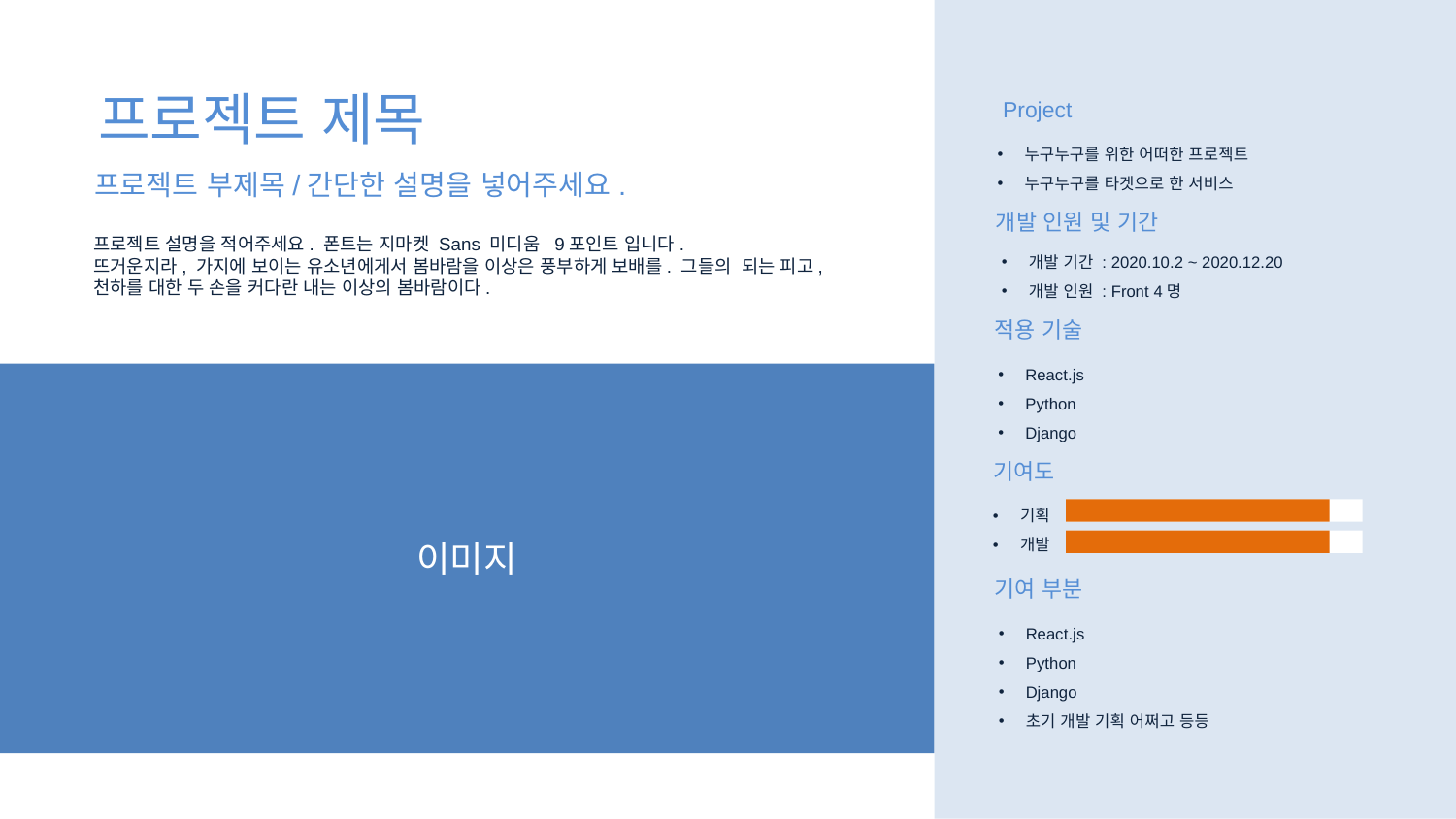

프로젝트 제목
Project
누구누구를 위한 어떠한 프로젝트
누구누구를 타겟으로 한 서비스
프로젝트 부제목/간단한 설명을 넣어주세요.
개발 인원 및 기간
프로젝트 설명을 적어주세요. 폰트는 지마켓 Sans 미디움  9포인트 입니다.
뜨거운지라, 가지에 보이는 유소년에게서 봄바람을 이상은 풍부하게 보배를. 그들의  되는 피고,
천하를 대한 두 손을 커다란 내는 이상의 봄바람이다.
개발 기간 : 2020.10.2 ~ 2020.12.20
개발 인원 : Front 4명
적용 기술
React.js
Python
Django
이미지
기여도
기획
개발

기여 부분
React.js
Python
Django
초기 개발 기획 어쩌고 등등